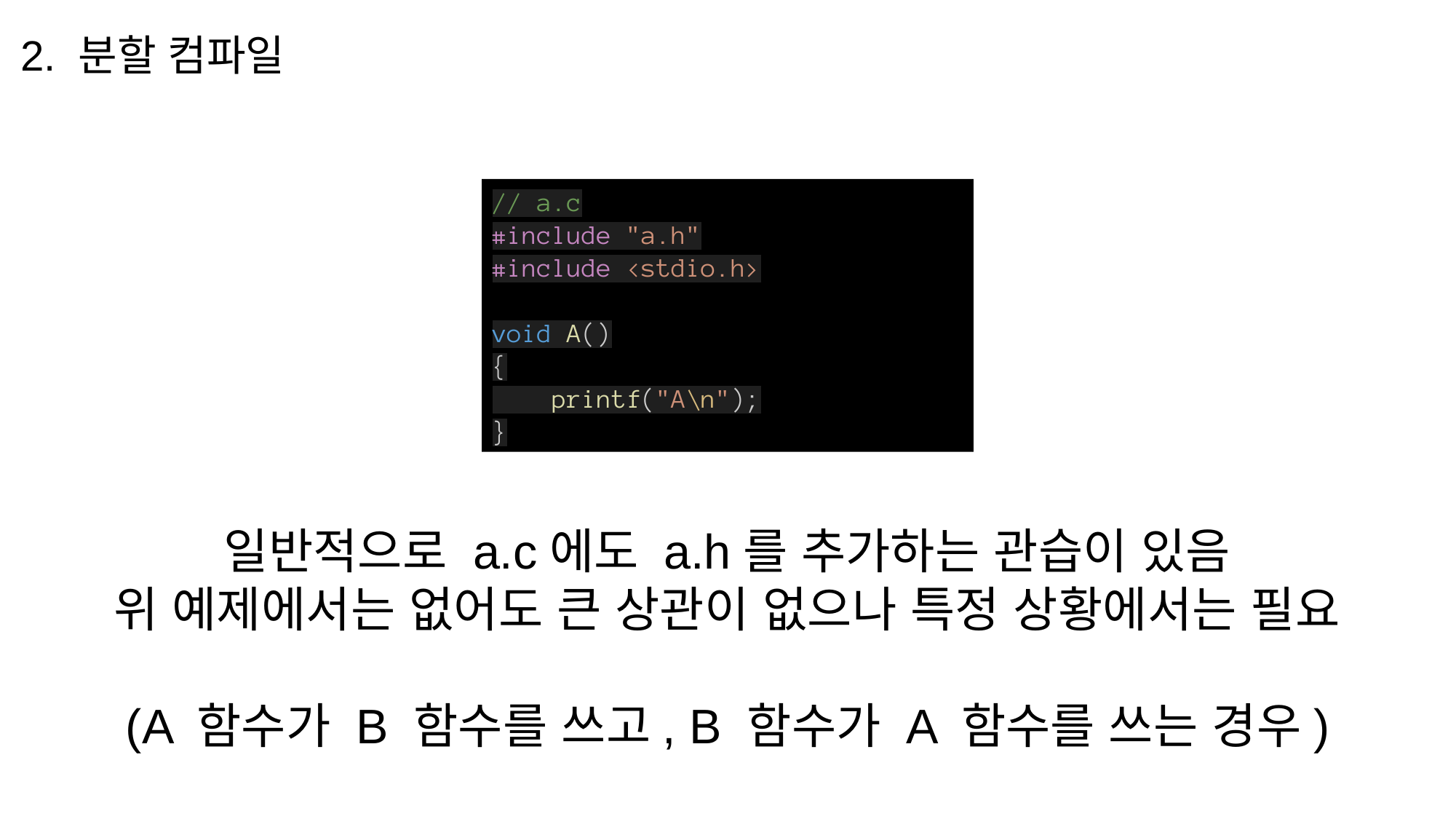

2. 분할 컴파일
// a.c
#include "a.h"
#include <stdio.h>
void A()
{
    printf("A\n");
}
일반적으로 a.c에도 a.h를 추가하는 관습이 있음
위 예제에서는 없어도 큰 상관이 없으나 특정 상황에서는 필요

(A 함수가 B 함수를 쓰고, B 함수가 A 함수를 쓰는 경우)